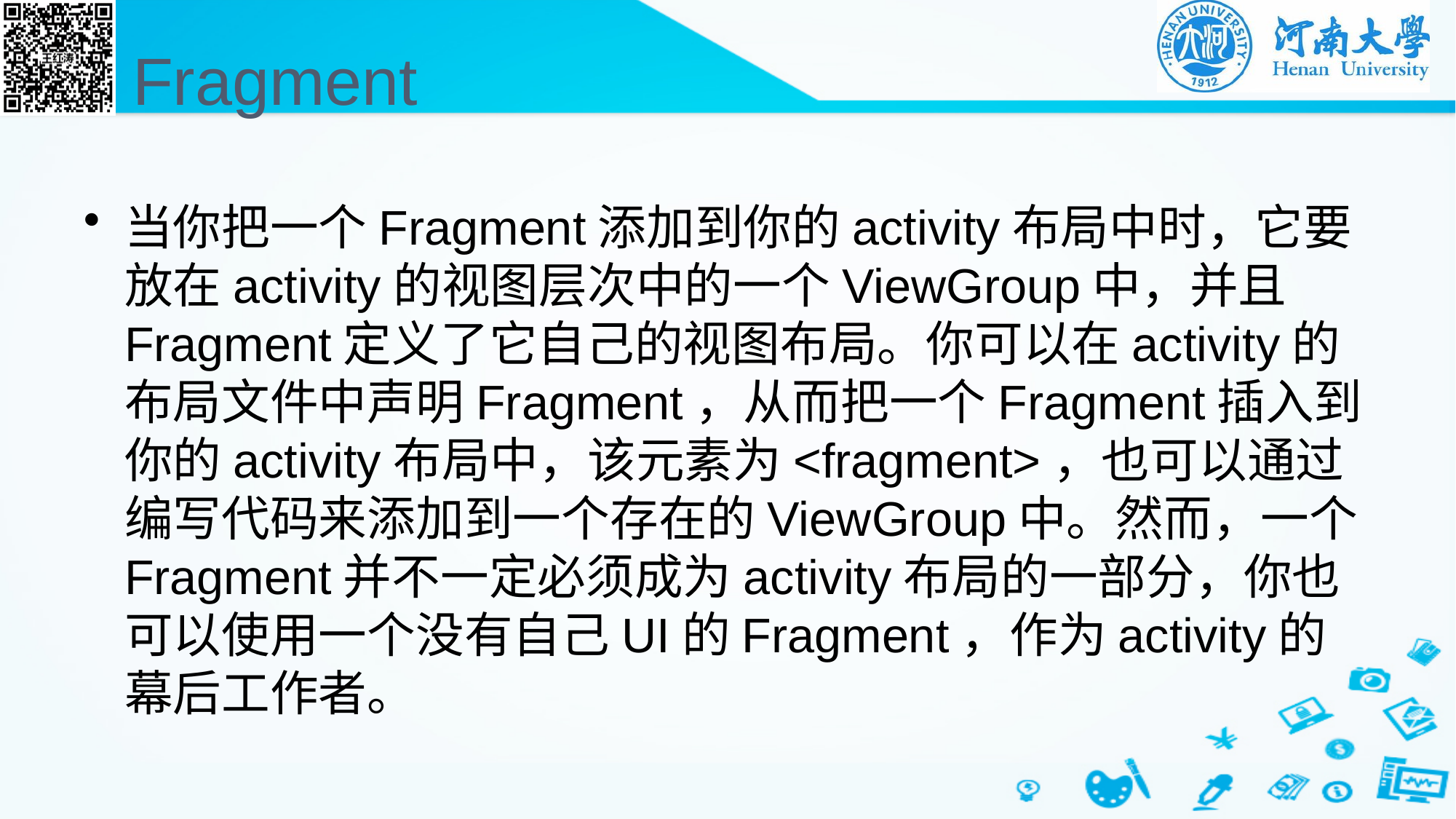

# Fragment
当你把一个Fragment添加到你的activity布局中时，它要放在activity的视图层次中的一个ViewGroup中，并且Fragment定义了它自己的视图布局。你可以在activity的布局文件中声明Fragment，从而把一个Fragment插入到你的activity布局中，该元素为<fragment>，也可以通过编写代码来添加到一个存在的ViewGroup中。然而，一个Fragment并不一定必须成为activity布局的一部分，你也可以使用一个没有自己UI的Fragment，作为activity的幕后工作者。